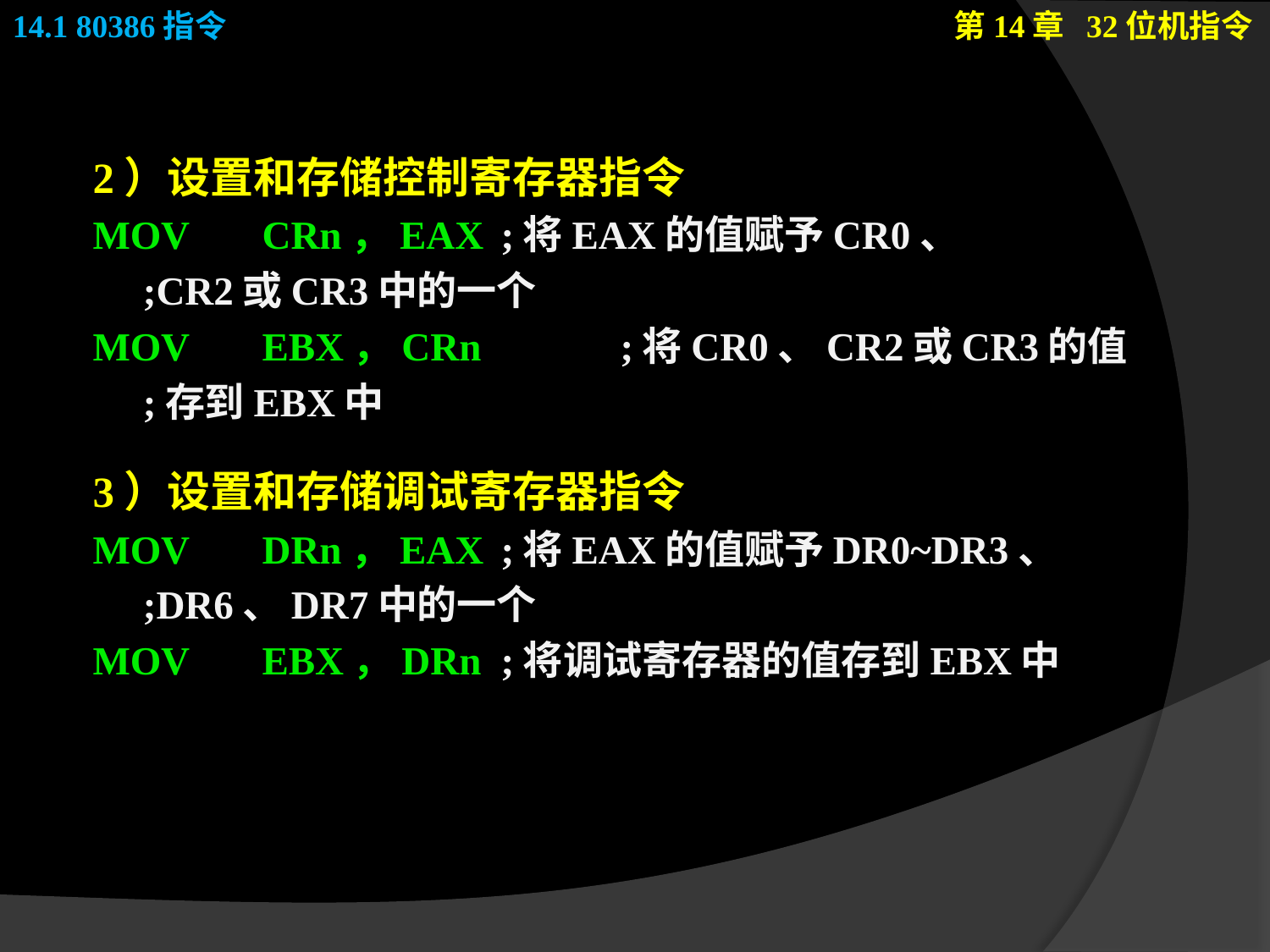

2）设置和存储控制寄存器指令
MOV	CRn，EAX 		;将EAX的值赋予CR0、
					;CR2或CR3中的一个
MOV	EBX，CRn   		;将CR0、CR2或CR3的值
					;存到EBX中
3）设置和存储调试寄存器指令
MOV	DRn，EAX		;将EAX的值赋予DR0~DR3、
					;DR6、DR7中的一个
MOV	EBX，DRn		;将调试寄存器的值存到EBX中